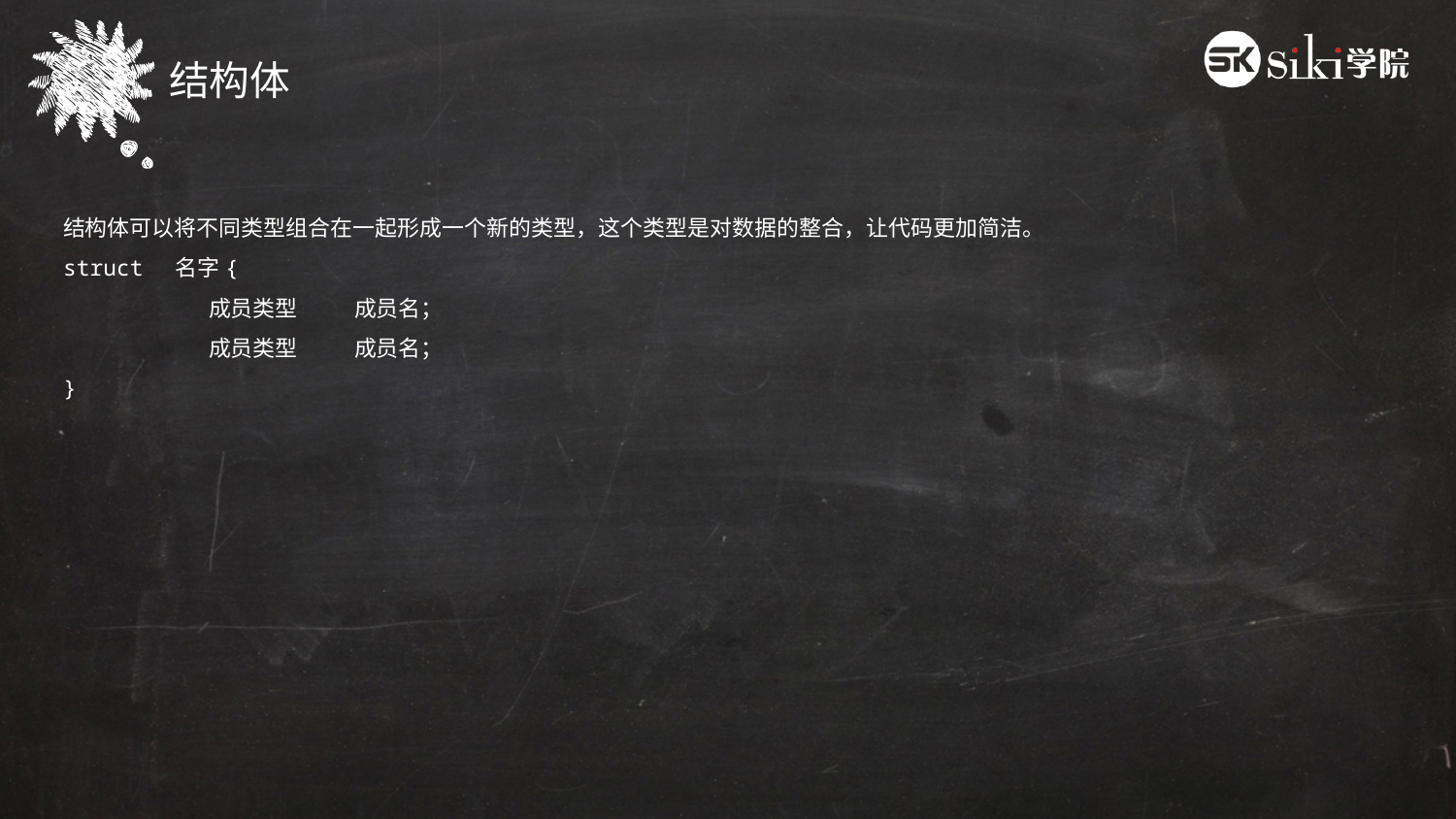

结构体
结构体可以将不同类型组合在一起形成一个新的类型，这个类型是对数据的整合，让代码更加简洁。
struct  名字{
	成员类型	成员名；
	成员类型	成员名；
}